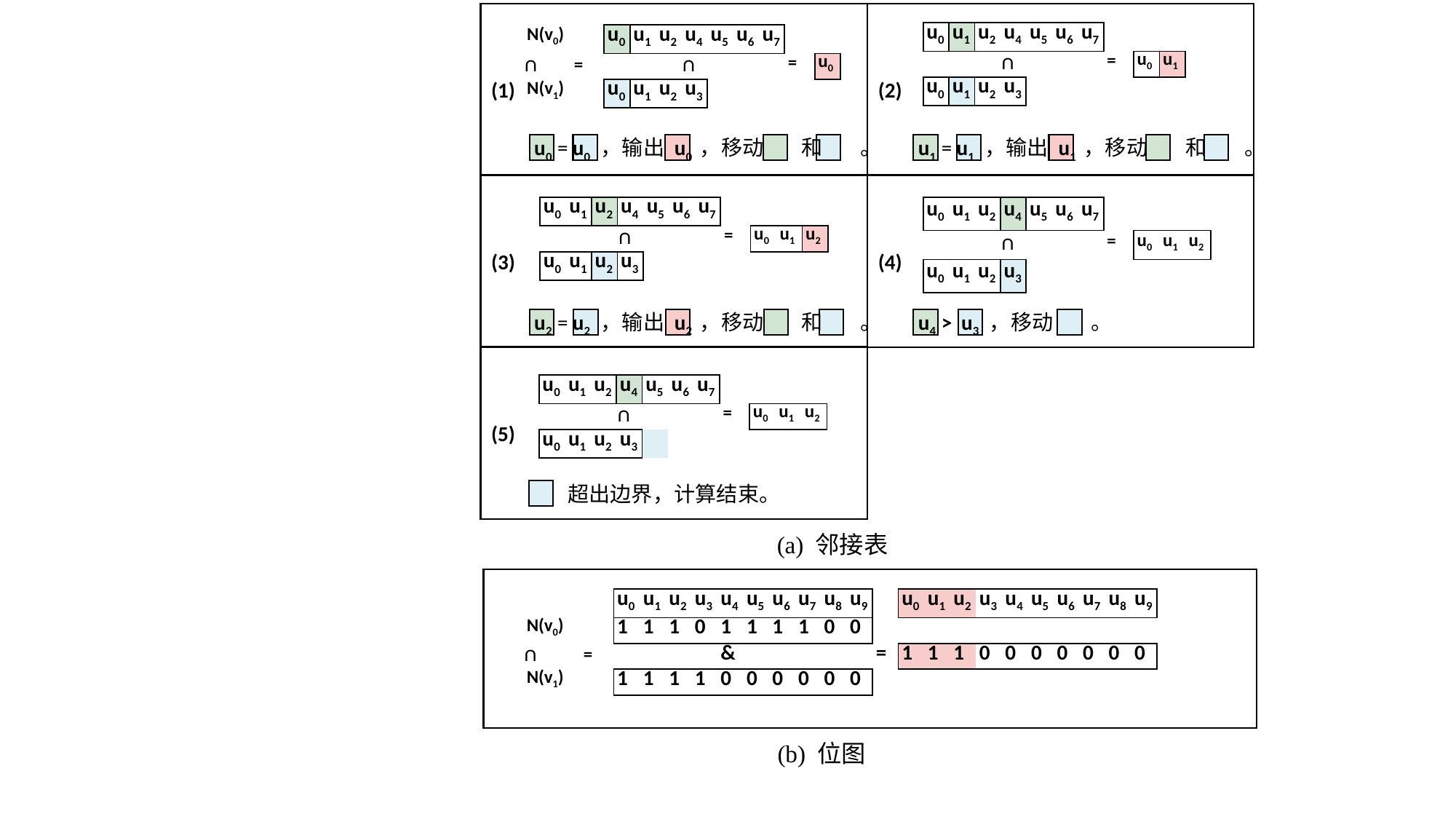

(1)
(2)
| u0 | u1 | u2 | u4 | u5 | u6 | u7 |  |  |  |  |
| --- | --- | --- | --- | --- | --- | --- | --- | --- | --- | --- |
|  |  |  | ∩ |  |  |  | = | u0 | u1 |  |
| u0 | u1 | u2 | u3 |  |  |  |  |  |  |  |
| N(v0) |  | u0 | u1 | u2 | u4 | u5 | u6 | u7 |  |  |
| --- | --- | --- | --- | --- | --- | --- | --- | --- | --- | --- |
| ∩ | = |  |  |  | ∩ |  |  |  | = | u0 |
| N(v1) |  | u0 | u1 | u2 | u3 |  |  |  |  |  |
u0  = u0  ，输出 u0 ，移动        和        。
u1  = u1  ，输出 u1 ，移动        和        。

(3)
(4)
| u0 | u1 | u2 | u4 | u5 | u6 | u7 |  |  |  |  |
| --- | --- | --- | --- | --- | --- | --- | --- | --- | --- | --- |
|  |  |  | ∩ |  |  |  | = | u0 | u1 | u2 |
| u0 | u1 | u2 | u3 |  |  |  |  |  |  |  |
| u0 | u1 | u2 | u4 | u5 | u6 | u7 |  |  |  |  |
| --- | --- | --- | --- | --- | --- | --- | --- | --- | --- | --- |
|  |  |  | ∩ |  |  |  | = | u0 | u1 | u2 |
| u0 | u1 | u2 | u3 |  |  |  |  |  |  |  |
u2  = u2  ，输出 u2 ，移动        和        。
u4  >  u3  ，移动        。

(5)
| u0 | u1 | u2 | u4 | u5 | u6 | u7 |  |  |  |  |
| --- | --- | --- | --- | --- | --- | --- | --- | --- | --- | --- |
|  |  |  | ∩ |  |  |  | = | u0 | u1 | u2 |
| u0 | u1 | u2 | u3 |  |  |  |  |  |  |  |
      超出边界，计算结束。

(a) 邻接表

|  |  | u0 | u1 | u2 | u3 | u4 | u5 | u6 | u7 | u8 | u9 |  | u0 | u1 | u2 | u3 | u4 | u5 | u6 | u7 | u8 | u9 |
| --- | --- | --- | --- | --- | --- | --- | --- | --- | --- | --- | --- | --- | --- | --- | --- | --- | --- | --- | --- | --- | --- | --- |
| N(v0) |  | 1 | 1 | 1 | 0 | 1 | 1 | 1 | 1 | 0 | 0 |  |  |  |  |  |  |  |  |  |  |  |
| ∩ | = |  |  |  |  | & |  |  |  |  |  | = | 1 | 1 | 1 | 0 | 0 | 0 | 0 | 0 | 0 | 0 |
| N(v1) |  | 1 | 1 | 1 | 1 | 0 | 0 | 0 | 0 | 0 | 0 |  |  |  |  |  |  |  |  |  |  |  |
(b) 位图